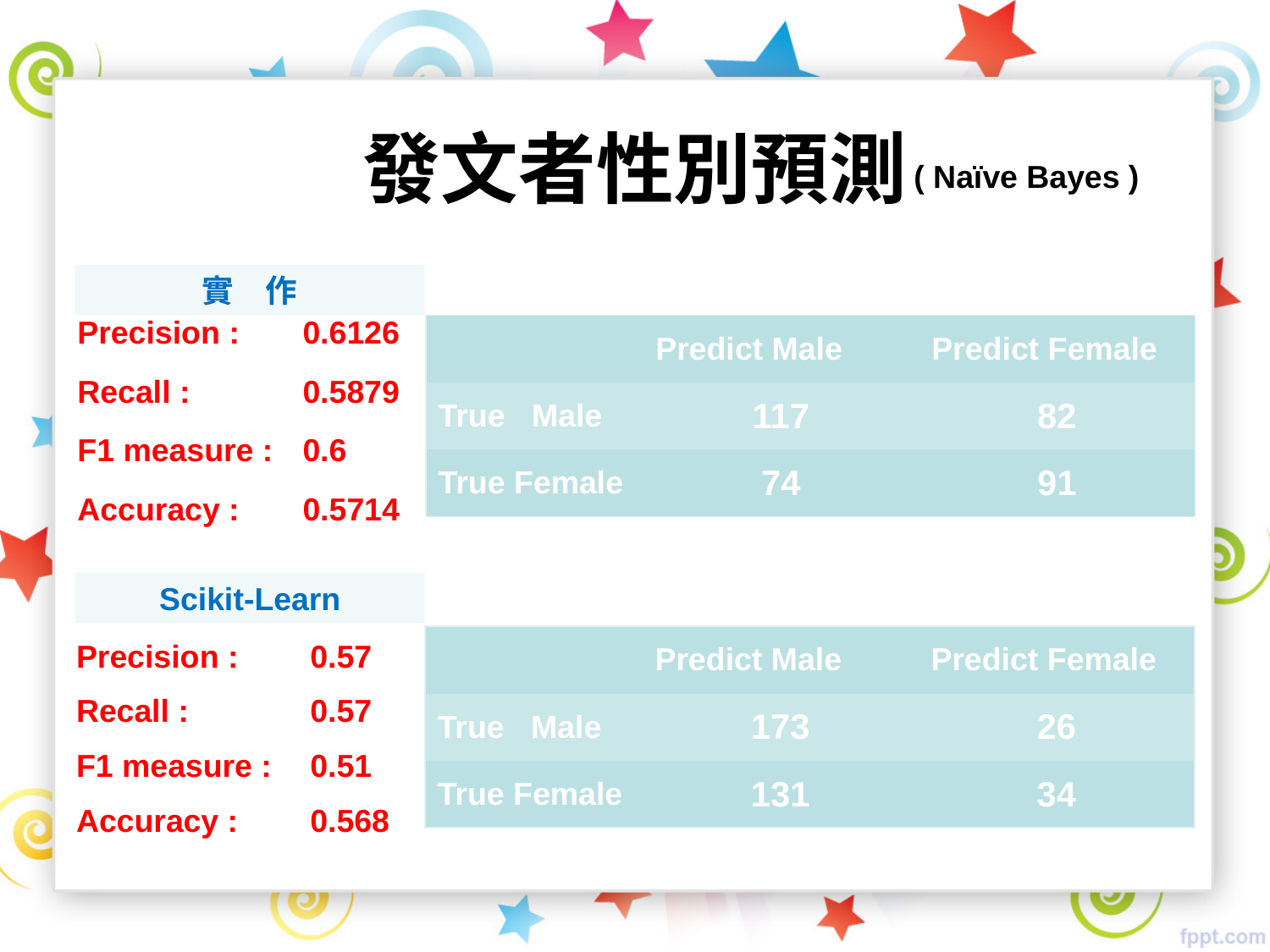

發文者性別預測
 ( Naïve Bayes )
實　作
| Precision : | 0.6126 |
| --- | --- |
| Recall : | 0.5879 |
| F1 measure : | 0.6 |
| Accuracy : | 0.5714 |
|  | Predict Male | Predict Female |
| --- | --- | --- |
| True Male | 117 | 82 |
| True Female | 74 | 91 |
Scikit-Learn
| Precision : | 0.57 |
| --- | --- |
| Recall : | 0.57 |
| F1 measure : | 0.51 |
| Accuracy : | 0.568 |
|  | Predict Male | Predict Female |
| --- | --- | --- |
| True Male | 173 | 26 |
| True Female | 131 | 34 |